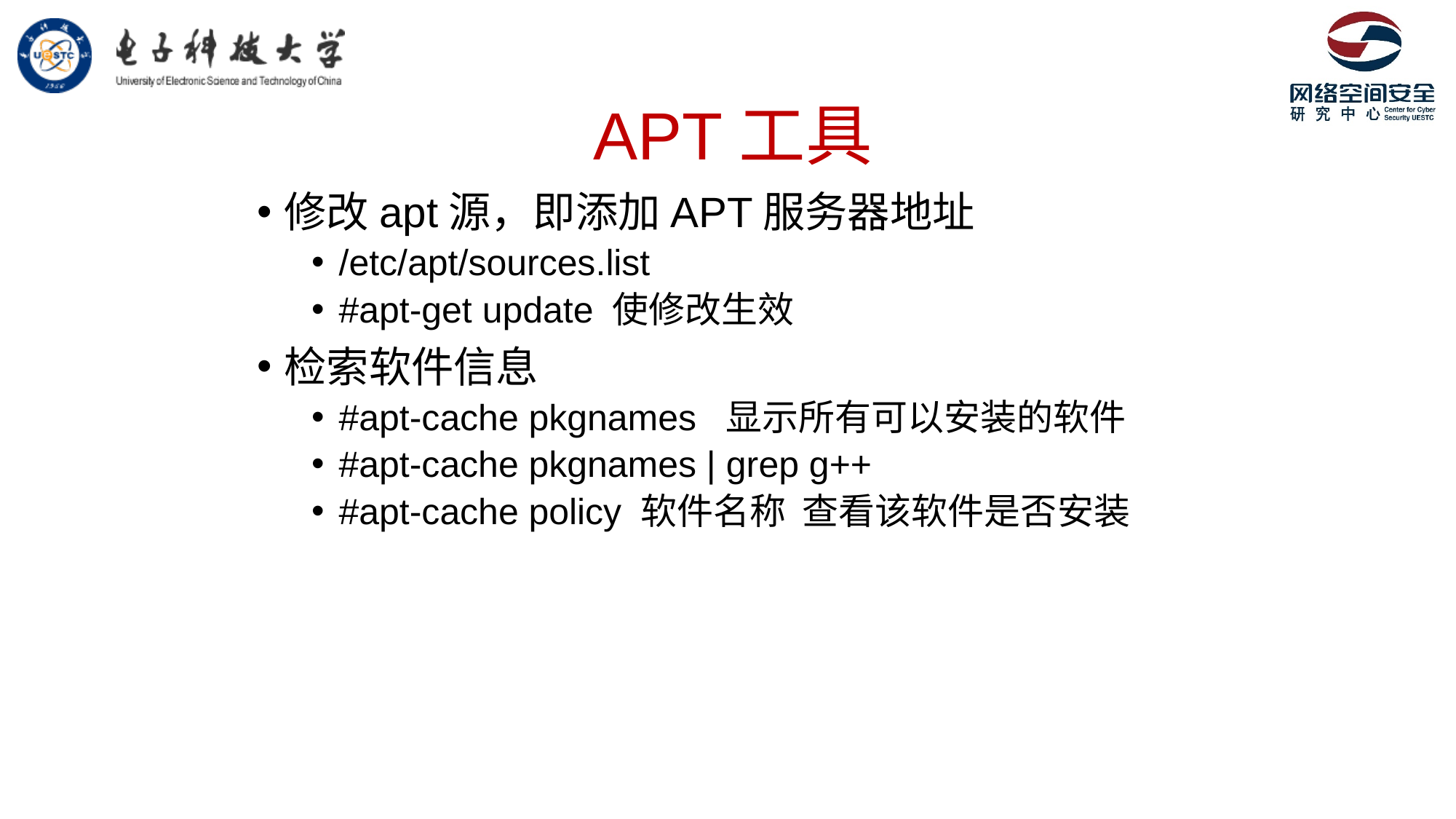

# APT工具
修改apt源，即添加APT服务器地址
/etc/apt/sources.list
#apt-get update 使修改生效
检索软件信息
#apt-cache pkgnames  显示所有可以安装的软件
#apt-cache pkgnames | grep g++
#apt-cache policy 软件名称  查看该软件是否安装